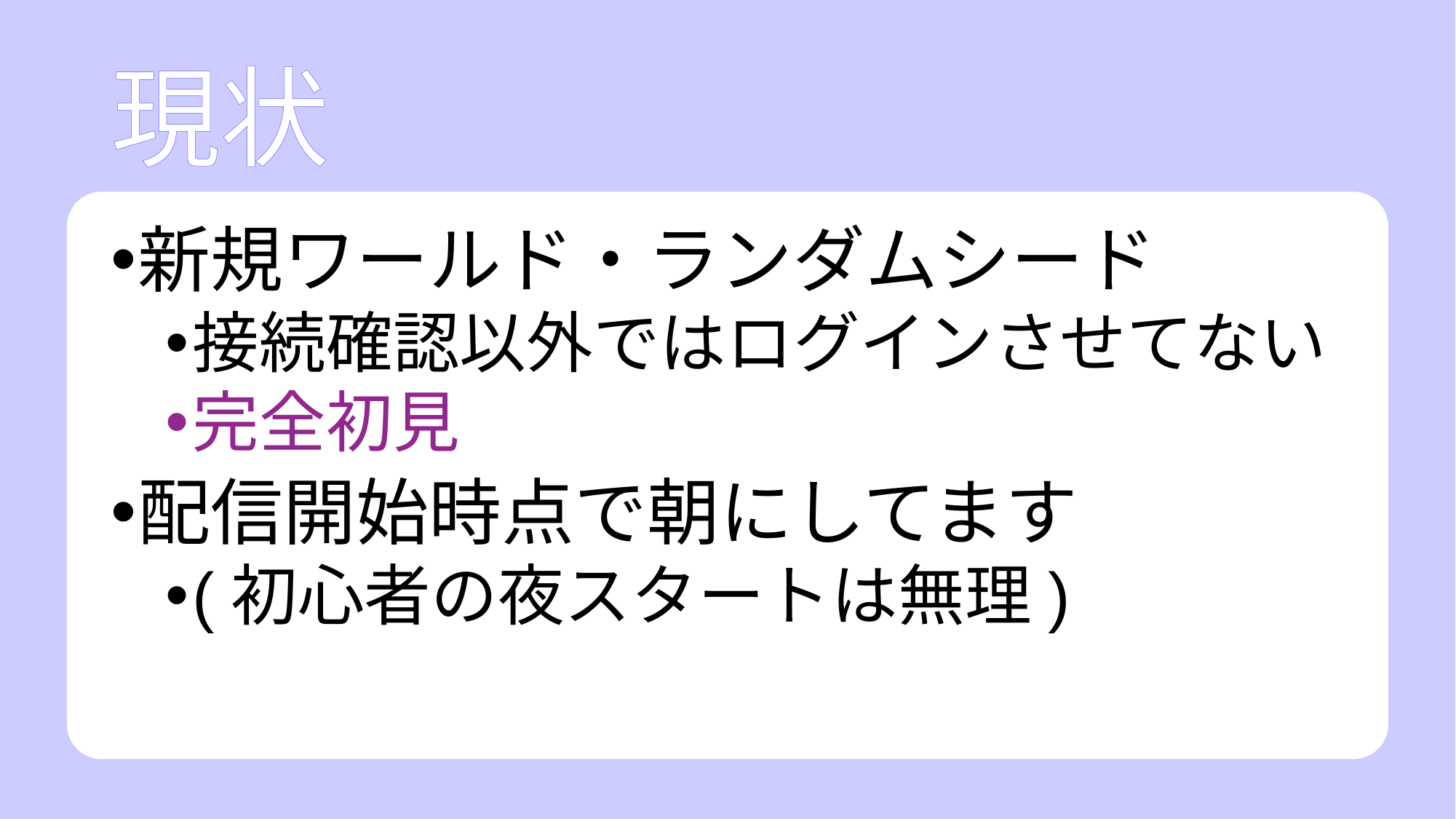

# 現状
新規ワールド・ランダムシード
接続確認以外ではログインさせてない
完全初見
配信開始時点で朝にしてます
(初心者の夜スタートは無理)